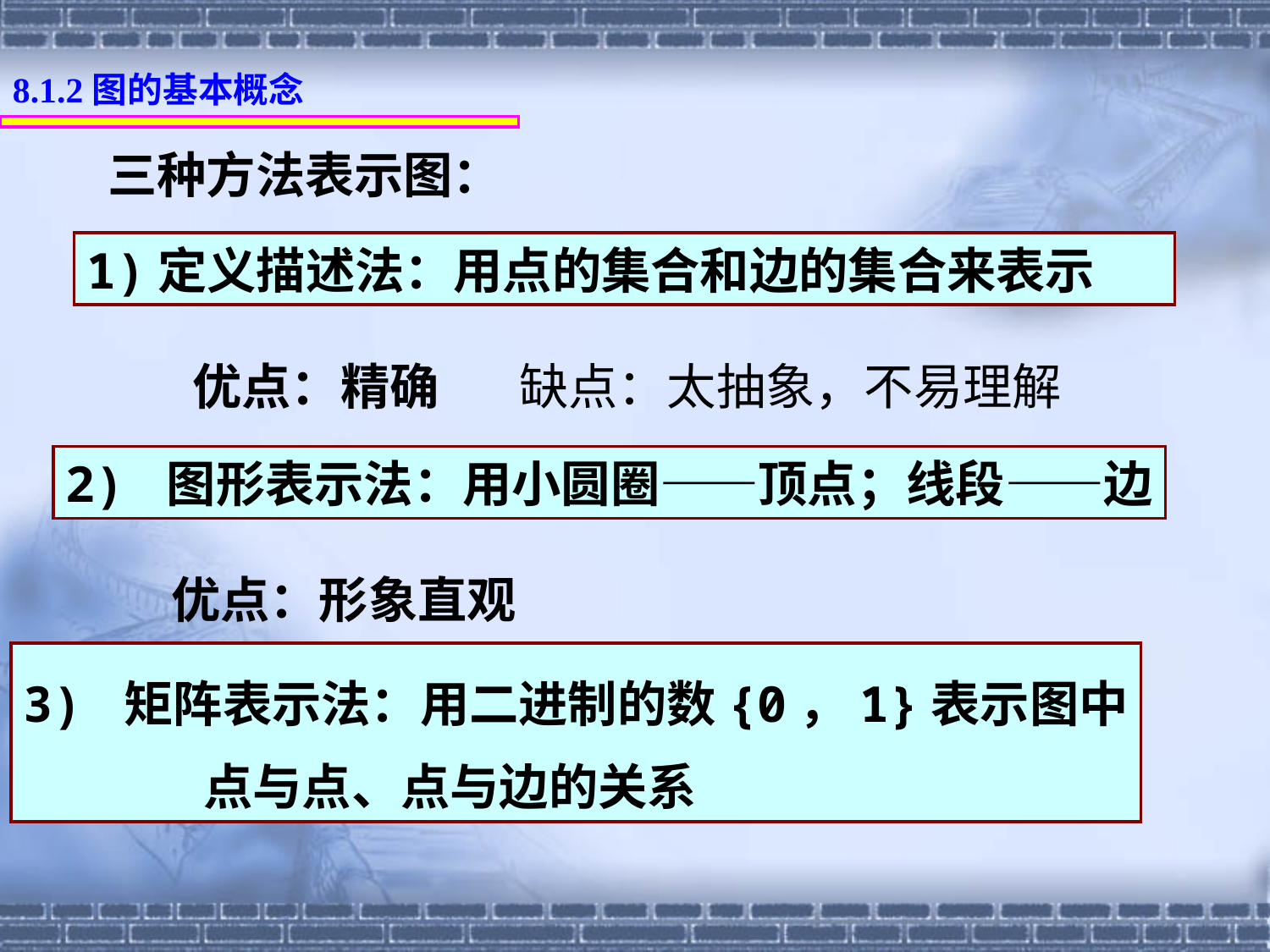

8.1.2图的基本概念

三种方法表示图：
1)定义描述法：用点的集合和边的集合来表示
优点：精确
缺点：太抽象，不易理解
2) 图形表示法：用小圆圈——顶点；线段——边
优点：形象直观
3) 矩阵表示法：用二进制的数{0，1}表示图中
               点与点、点与边的关系